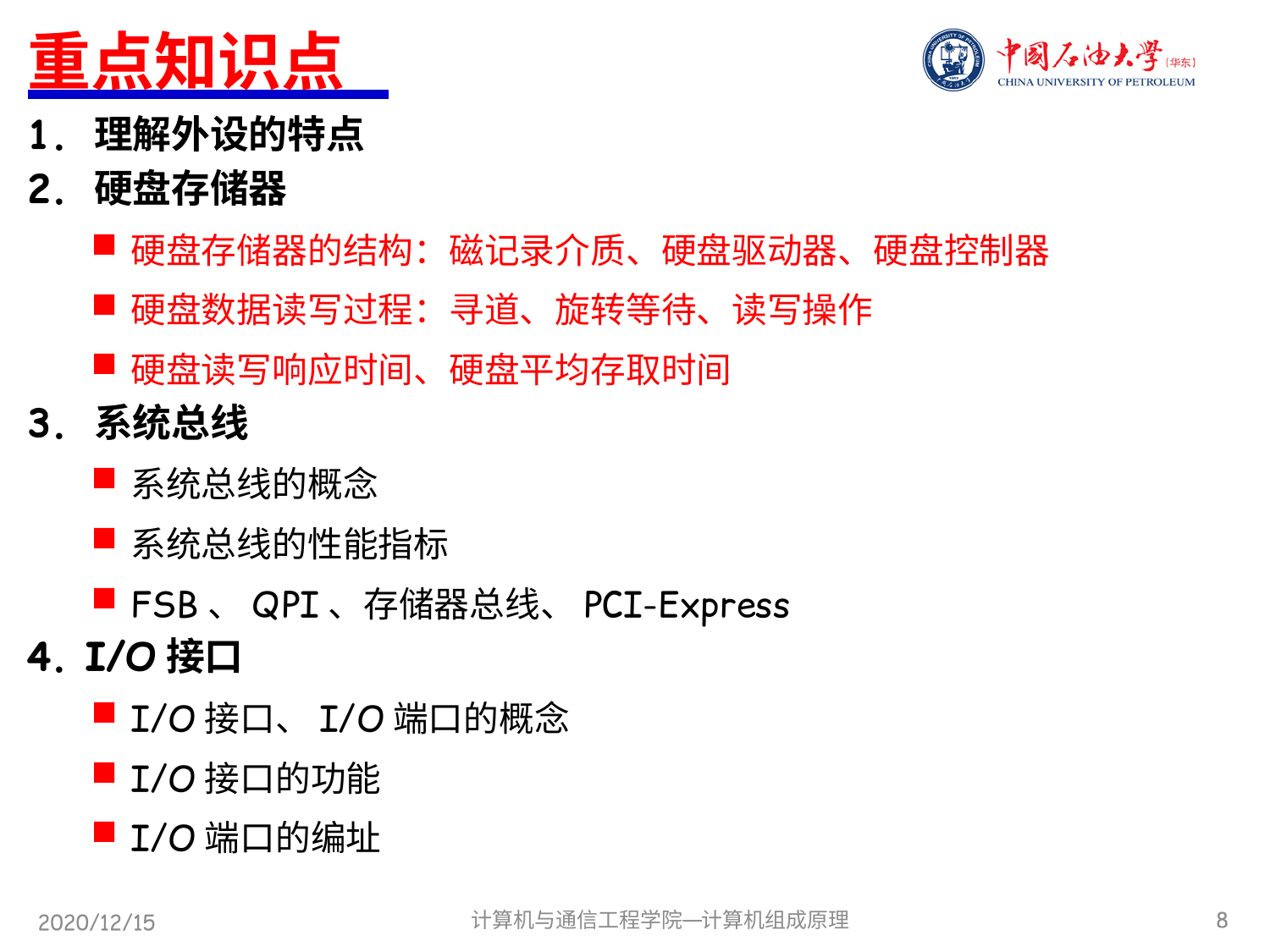

# 重点知识点
1. 理解外设的特点
2. 硬盘存储器
硬盘存储器的结构：磁记录介质、硬盘驱动器、硬盘控制器
硬盘数据读写过程：寻道、旋转等待、读写操作
硬盘读写响应时间、硬盘平均存取时间
3. 系统总线
系统总线的概念
系统总线的性能指标
FSB、QPI、存储器总线、PCI-Express
4. I/O接口
I/O接口、I/O端口的概念
I/O接口的功能
I/O端口的编址
计算机与通信工程学院—计算机组成原理
8
2020/12/15